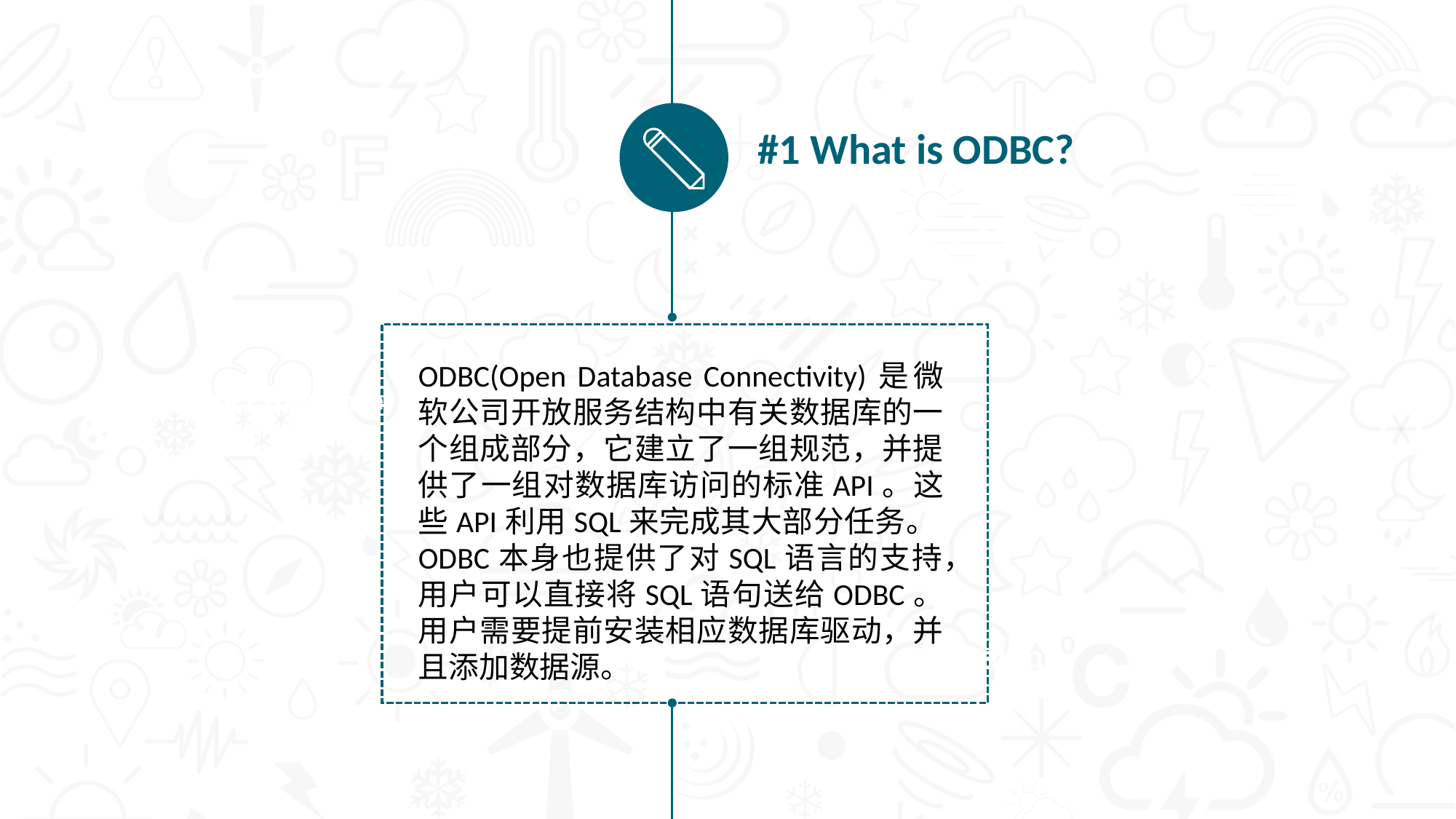

#1 What is ODBC?

ODBC(Open Database Connectivity)是微软公司开放服务结构中有关数据库的一个组成部分，它建立了一组规范，并提供了一组对数据库访问的标准API。这些API利用SQL来完成其大部分任务。ODBC本身也提供了对SQL语言的支持，用户可以直接将SQL语句送给ODBC。用户需要提前安装相应数据库驱动，并且添加数据源。
Work Experience
Beijing